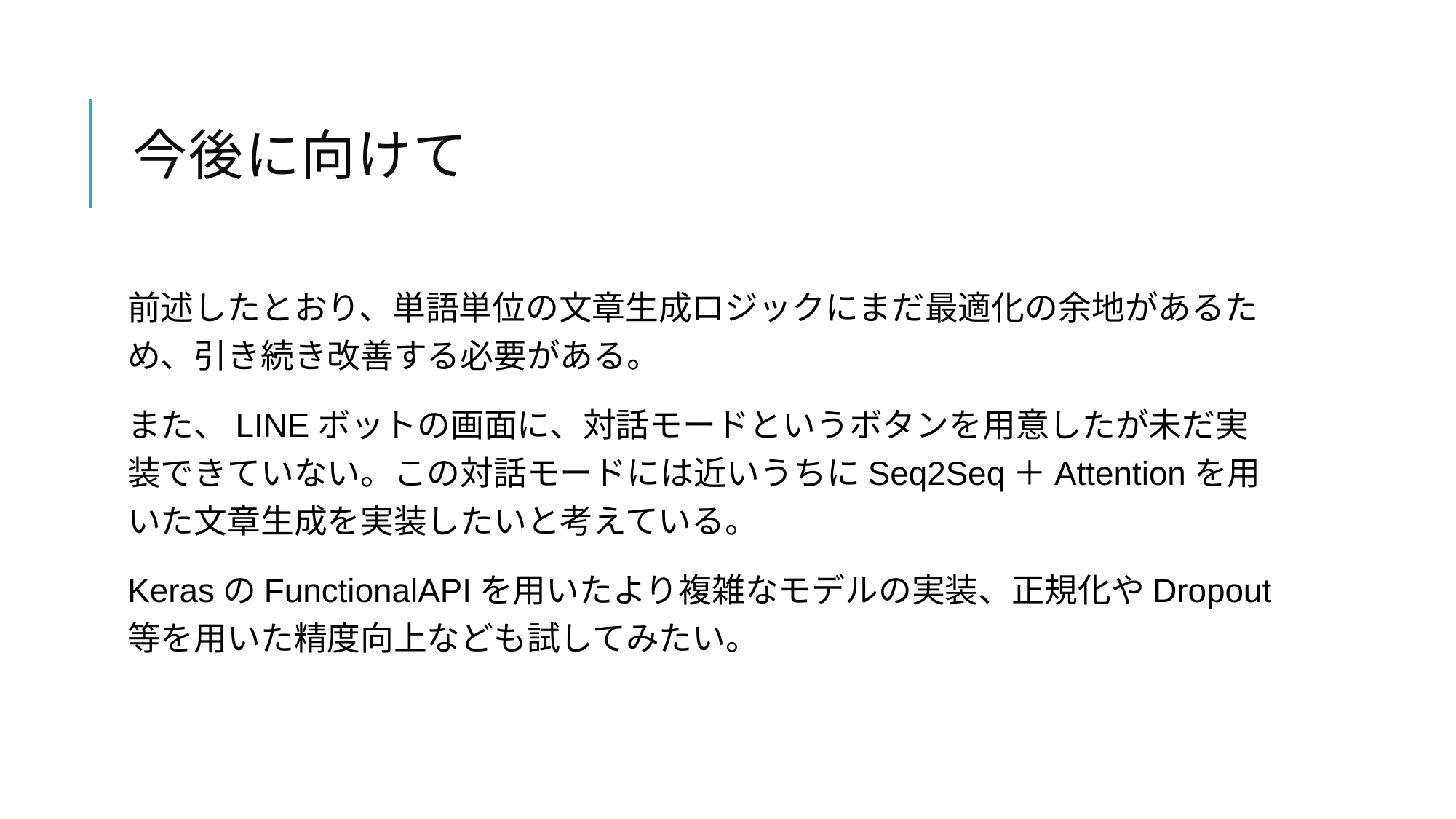

# 今後に向けて
前述したとおり、単語単位の文章生成ロジックにまだ最適化の余地があるため、引き続き改善する必要がある。
また、LINEボットの画面に、対話モードというボタンを用意したが未だ実装できていない。この対話モードには近いうちにSeq2Seq＋Attentionを用いた文章生成を実装したいと考えている。
KerasのFunctionalAPIを用いたより複雑なモデルの実装、正規化やDropout等を用いた精度向上なども試してみたい。